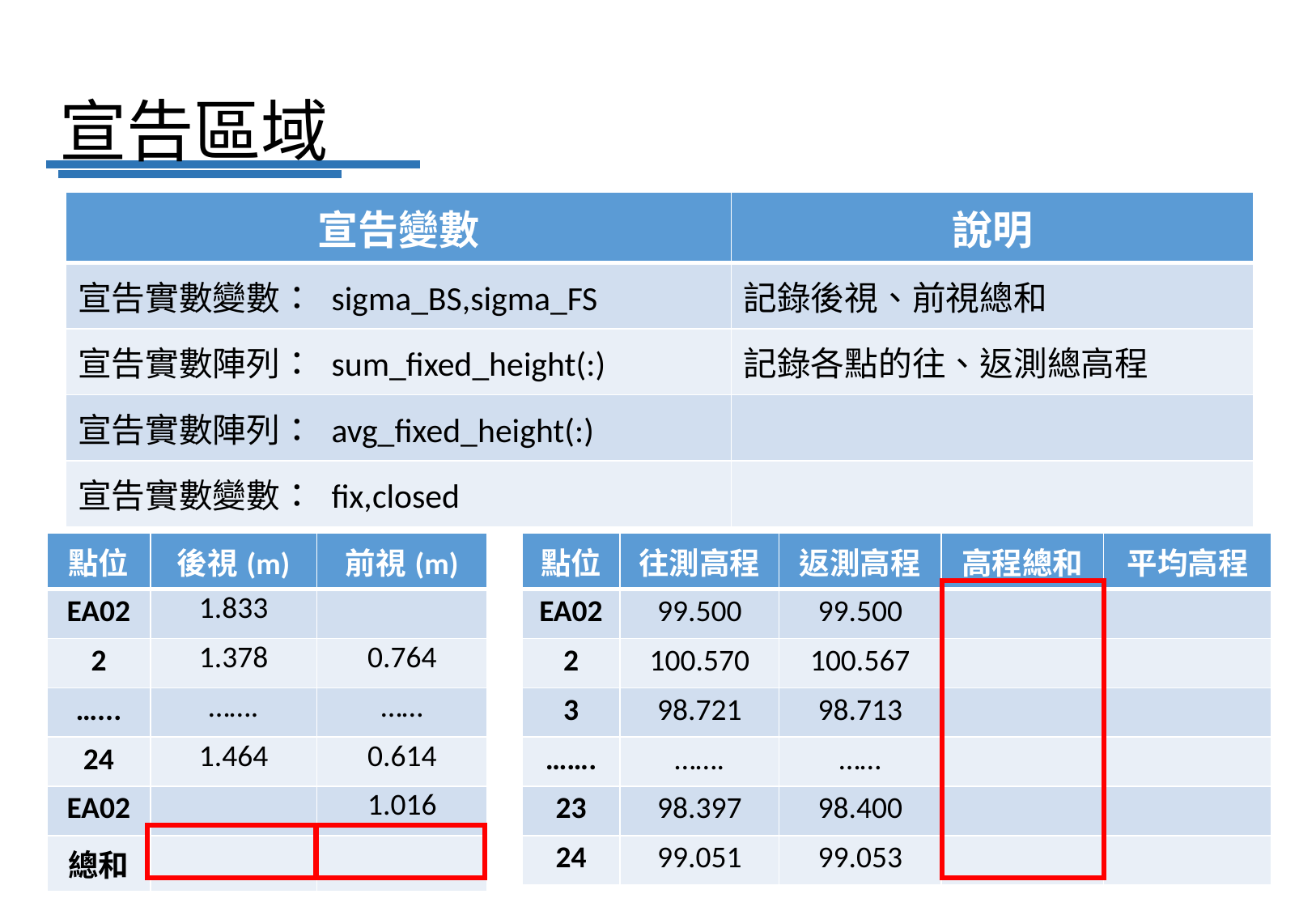

# 宣告區域

| 宣告變數 | 說明 |
| --- | --- |
| 宣告實數變數： sigma\_BS,sigma\_FS | 記錄後視、前視總和 |
| 宣告實數陣列： sum\_fixed\_height(:) | 記錄各點的往、返測總高程 |
| 宣告實數陣列： avg\_fixed\_height(:) |  |
| 宣告實數變數： fix,closed |  |
| 點位 | 後視(m) | 前視(m) |
| --- | --- | --- |
| EA02 | 1.833 |  |
| 2 | 1.378 | 0.764 |
| …... | ……. | …… |
| 24 | 1.464 | 0.614 |
| EA02 |  | 1.016 |
| 總和 |  |  |
| 點位 | 往測高程 | 返測高程 | 高程總和 | 平均高程 |
| --- | --- | --- | --- | --- |
| EA02 | 99.500 | 99.500 |  |  |
| 2 | 100.570 | 100.567 |  |  |
| 3 | 98.721 | 98.713 |  |  |
| ……. | ……. | …… |  |  |
| 23 | 98.397 | 98.400 |  |  |
| 24 | 99.051 | 99.053 |  |  |